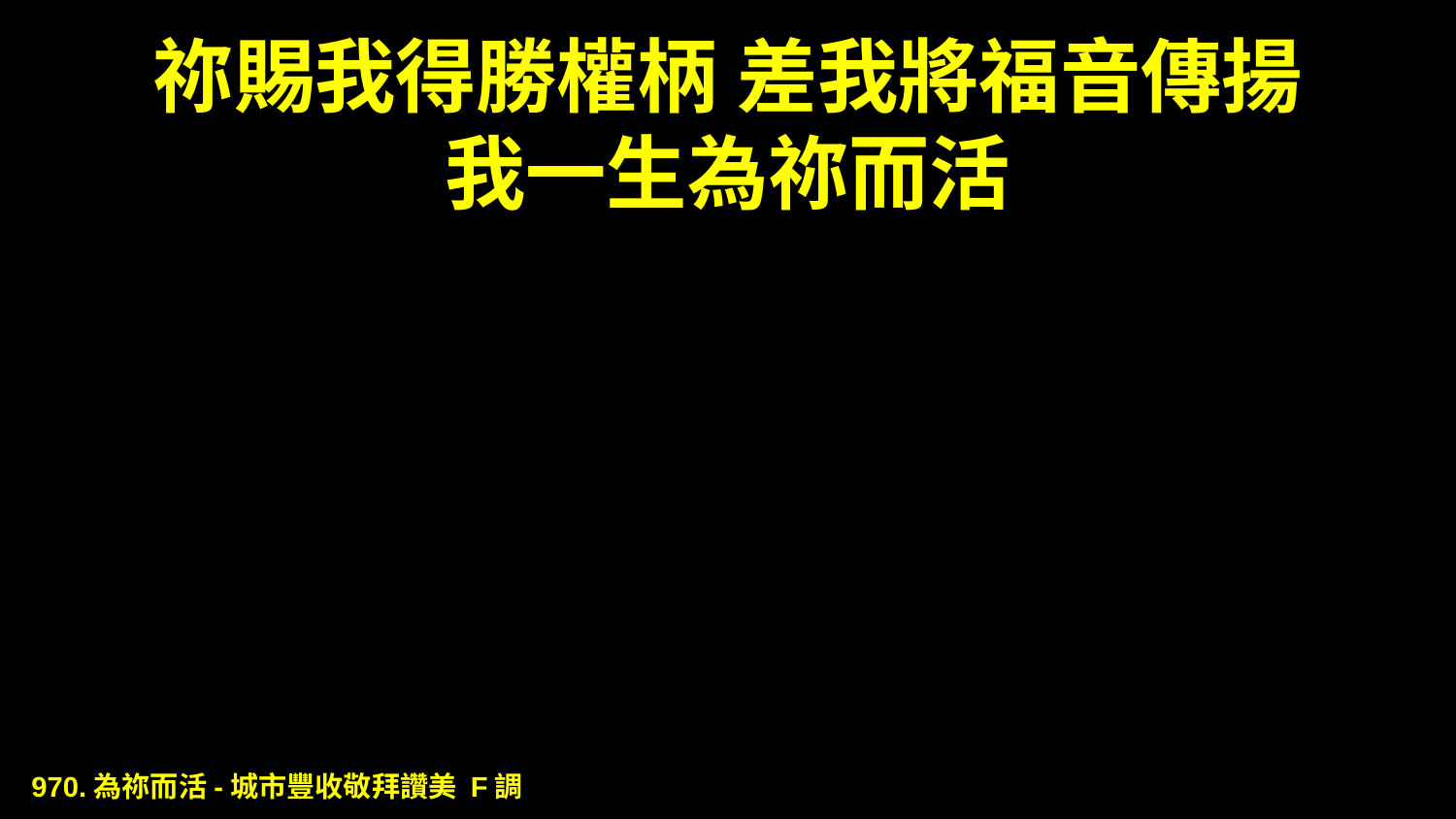

# 祢賜我得勝權柄 差我將福音傳揚 我一生為祢而活
970.為祢而活-城市豐收敬拜讚美 F調